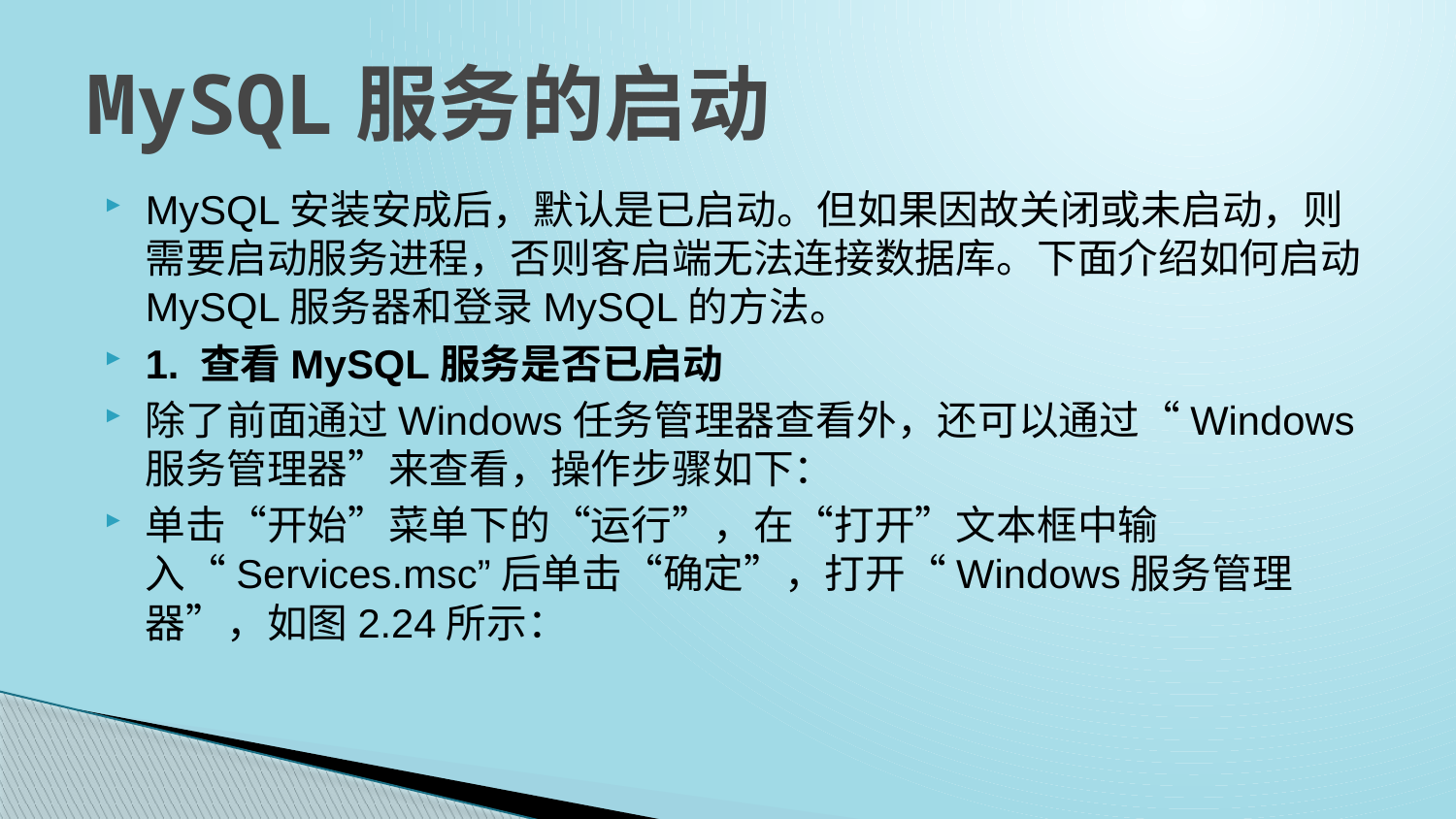

# MySQL服务的启动
MySQL安装安成后，默认是已启动。但如果因故关闭或未启动，则需要启动服务进程，否则客启端无法连接数据库。下面介绍如何启动MySQL服务器和登录MySQL的方法。
1. 查看MySQL服务是否已启动
除了前面通过Windows任务管理器查看外，还可以通过“Windows服务管理器”来查看，操作步骤如下：
单击“开始”菜单下的“运行”，在“打开”文本框中输入“Services.msc”后单击“确定”，打开“Windows服务管理器”，如图2.24所示：

29